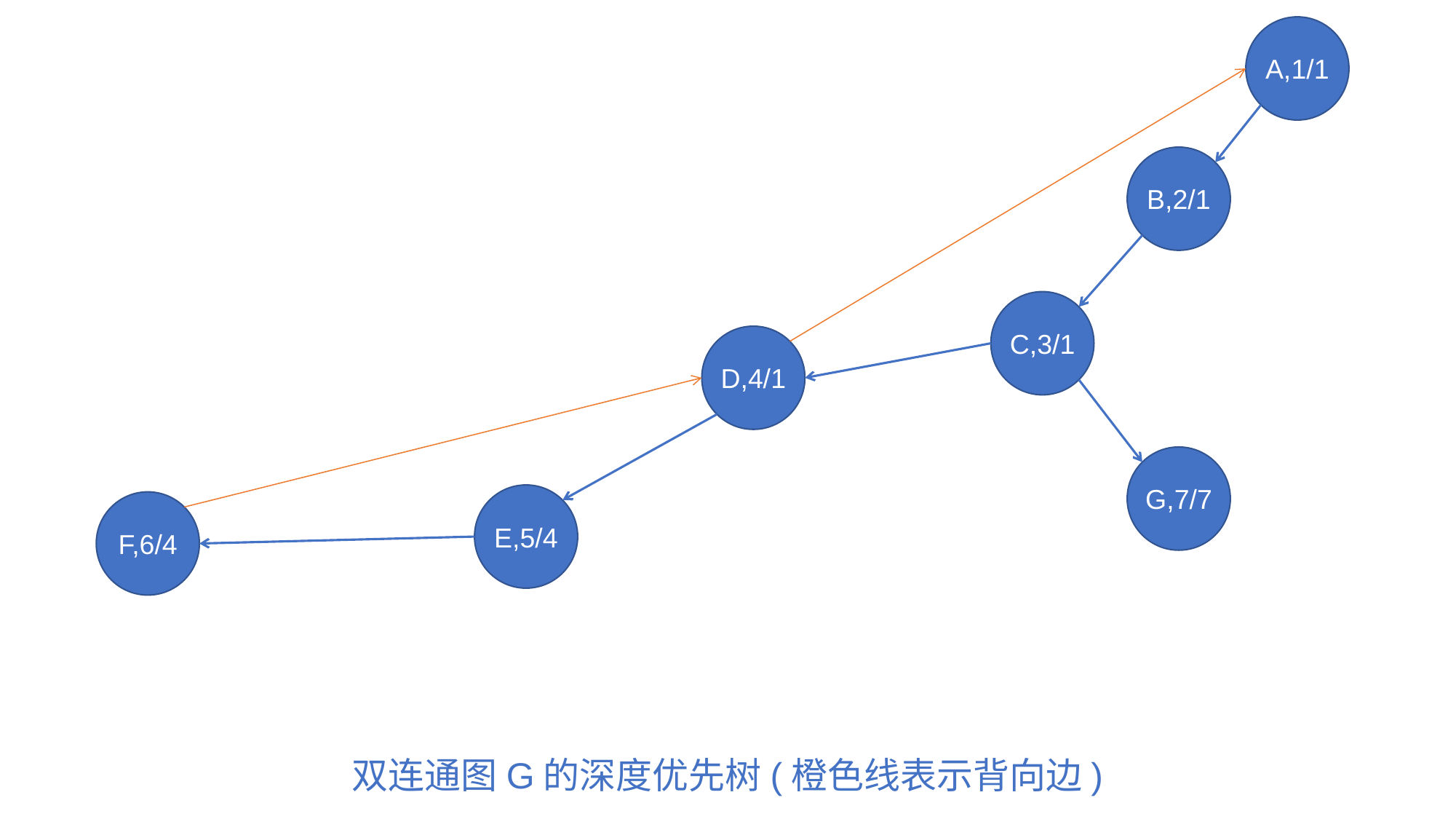

A,1/1
B,2/1
C,3/1
D,4/1
G,7/7
E,5/4
F,6/4
双连通图G的深度优先树(橙色线表示背向边)